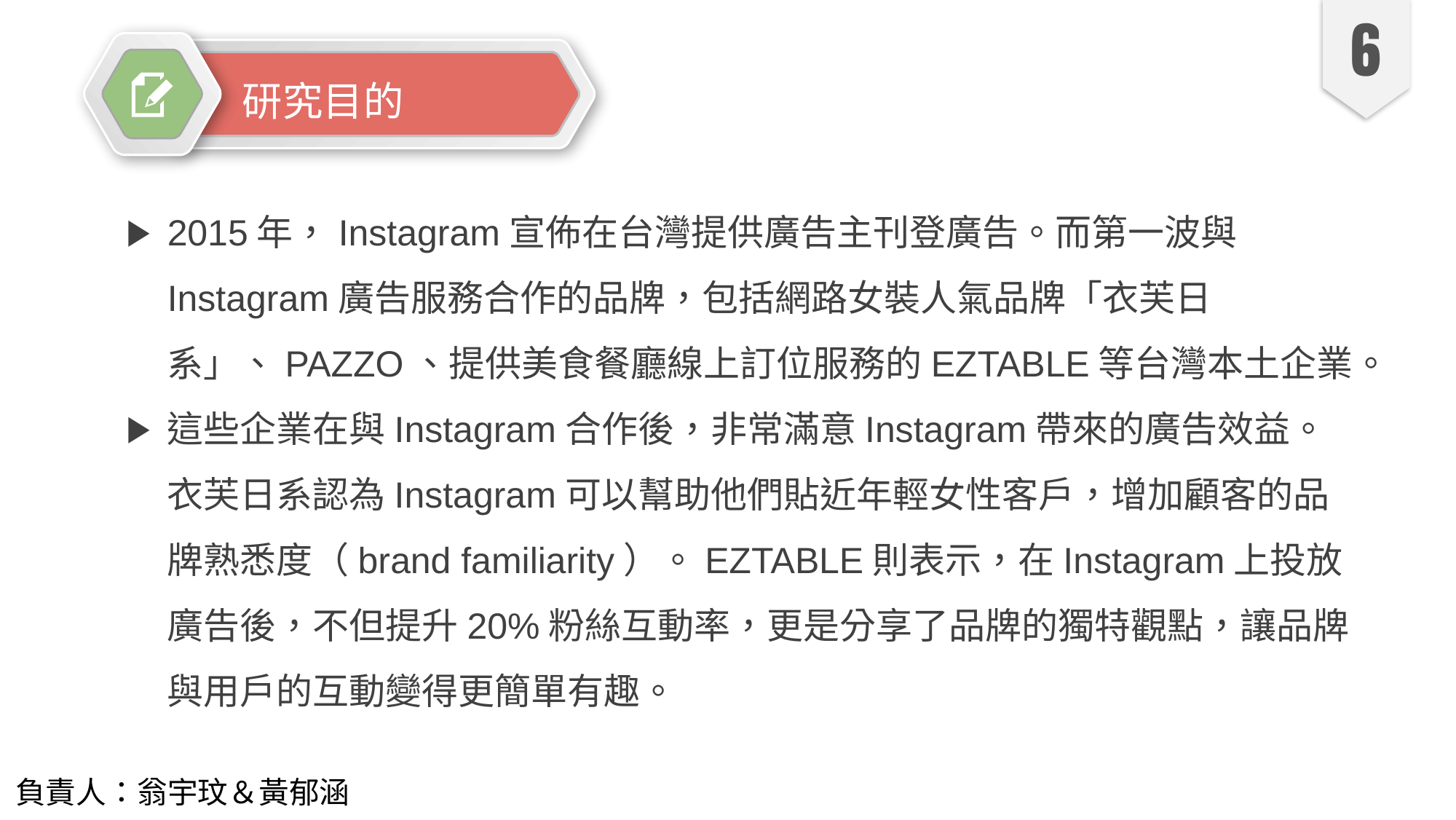

6

研究目的

2015年，Instagram宣佈在台灣提供廣告主刊登廣告。而第一波與Instagram廣告服務合作的品牌，包括網路女裝人氣品牌「衣芙日系」、PAZZO、提供美食餐廳線上訂位服務的EZTABLE等台灣本土企業。
這些企業在與Instagram合作後，非常滿意Instagram帶來的廣告效益。衣芙日系認為Instagram可以幫助他們貼近年輕女性客戶，增加顧客的品牌熟悉度（brand familiarity）。EZTABLE則表示，在Instagram上投放廣告後，不但提升20%粉絲互動率，更是分享了品牌的獨特觀點，讓品牌與用戶的互動變得更簡單有趣。
負責人：翁宇玟＆黃郁涵